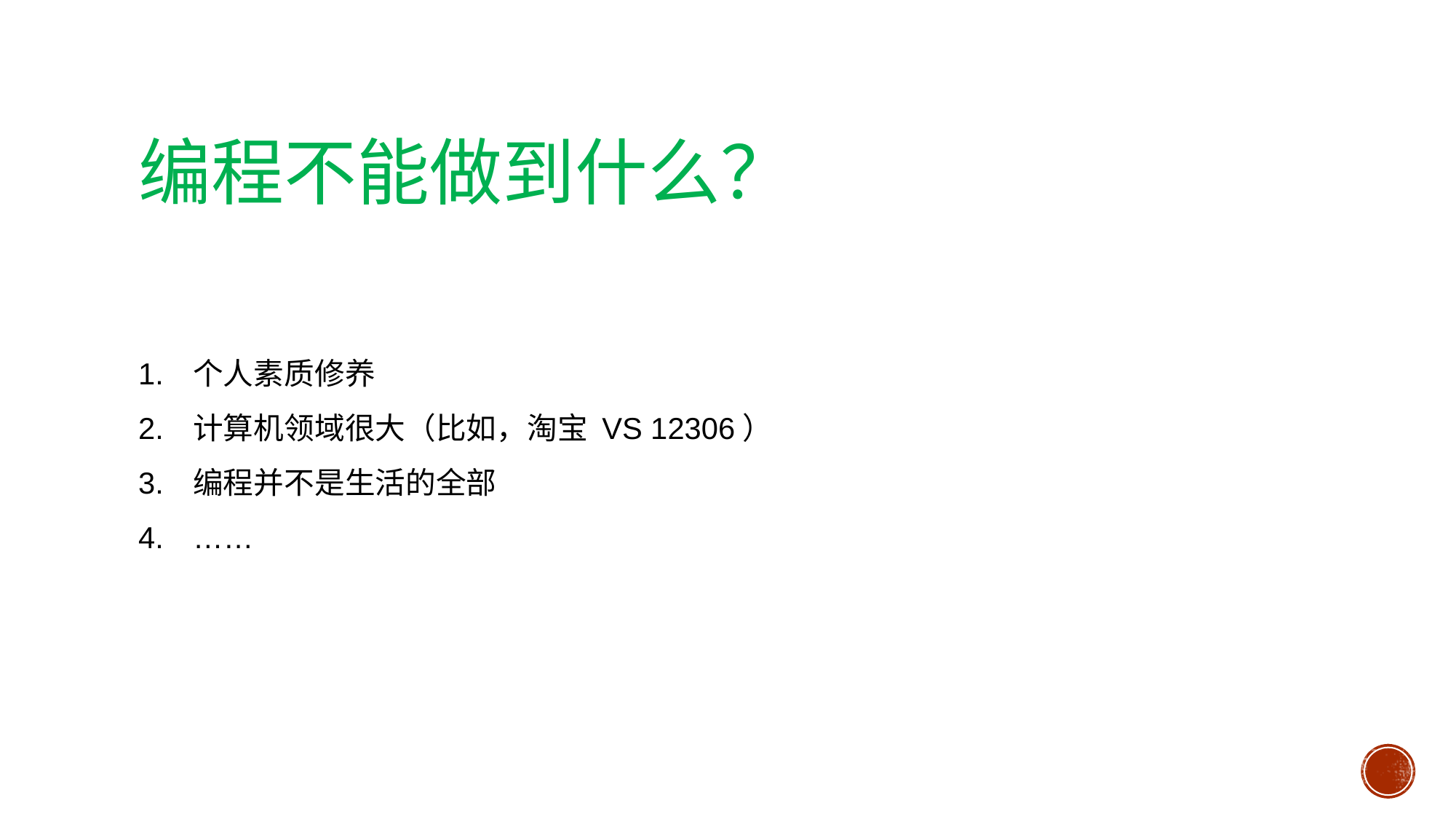

编程不能做到什么？
个人素质修养
计算机领域很大（比如，淘宝 VS 12306）
编程并不是生活的全部
……